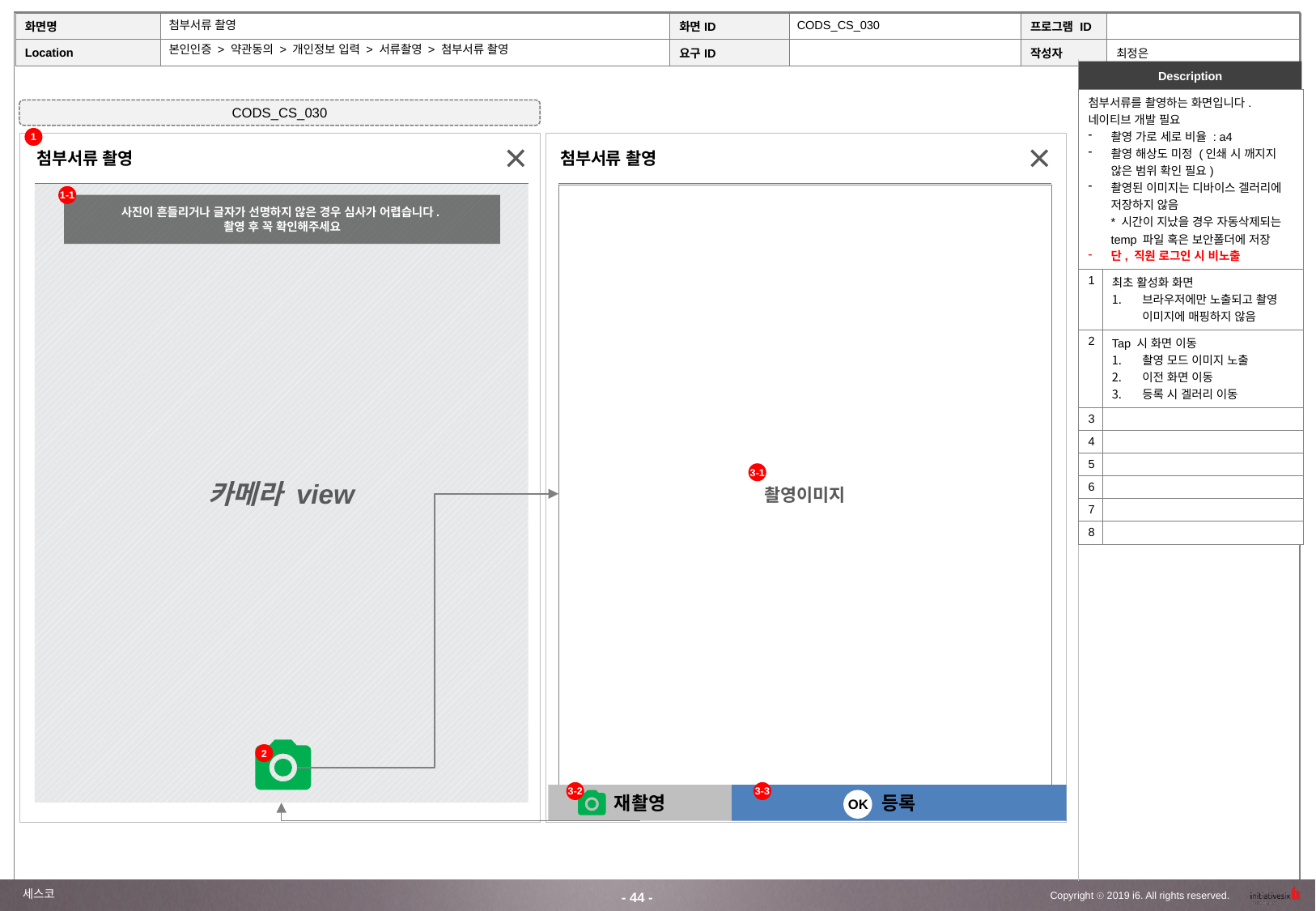

첨부서류 촬영
CODS_CS_030

본인인증 > 약관동의 > 개인정보 입력 > 서류촬영 > 첨부서류 촬영

Description
| 첨부서류를 촬영하는 화면입니다. 네이티브 개발 필요 촬영 가로 세로 비율 : a4 촬영 해상도 미정 (인쇄 시 깨지지 않은 범위 확인 필요) 촬영된 이미지는 디바이스 겔러리에 저장하지 않음 \* 시간이 지났을 경우 자동삭제되는 temp 파일 혹은 보안폴더에 저장 단, 직원 로그인 시 비노출 |  |
| --- | --- |
| 1 | 최초 활성화 화면 브라우저에만 노출되고 촬영 이미지에 매핑하지 않음 |
| 2 | Tap 시 화면 이동 촬영 모드 이미지 노출 이전 화면 이동 등록 시 겔러리 이동 |
| 3 |  |
| 4 |  |
| 5 |  |
| 6 |  |
| 7 |  |
| 8 |  |
CODS_CS_030
1
첨부서류 촬영
첨부서류 촬영

카메라 view
| 촬영이미지 |
| --- |
1-1
사진이 흔들리거나 글자가 선명하지 않은 경우 심사가 어렵습니다.
촬영 후 꼭 확인해주세요
3-1

2
3-2
3-3
재촬영
등록

OK